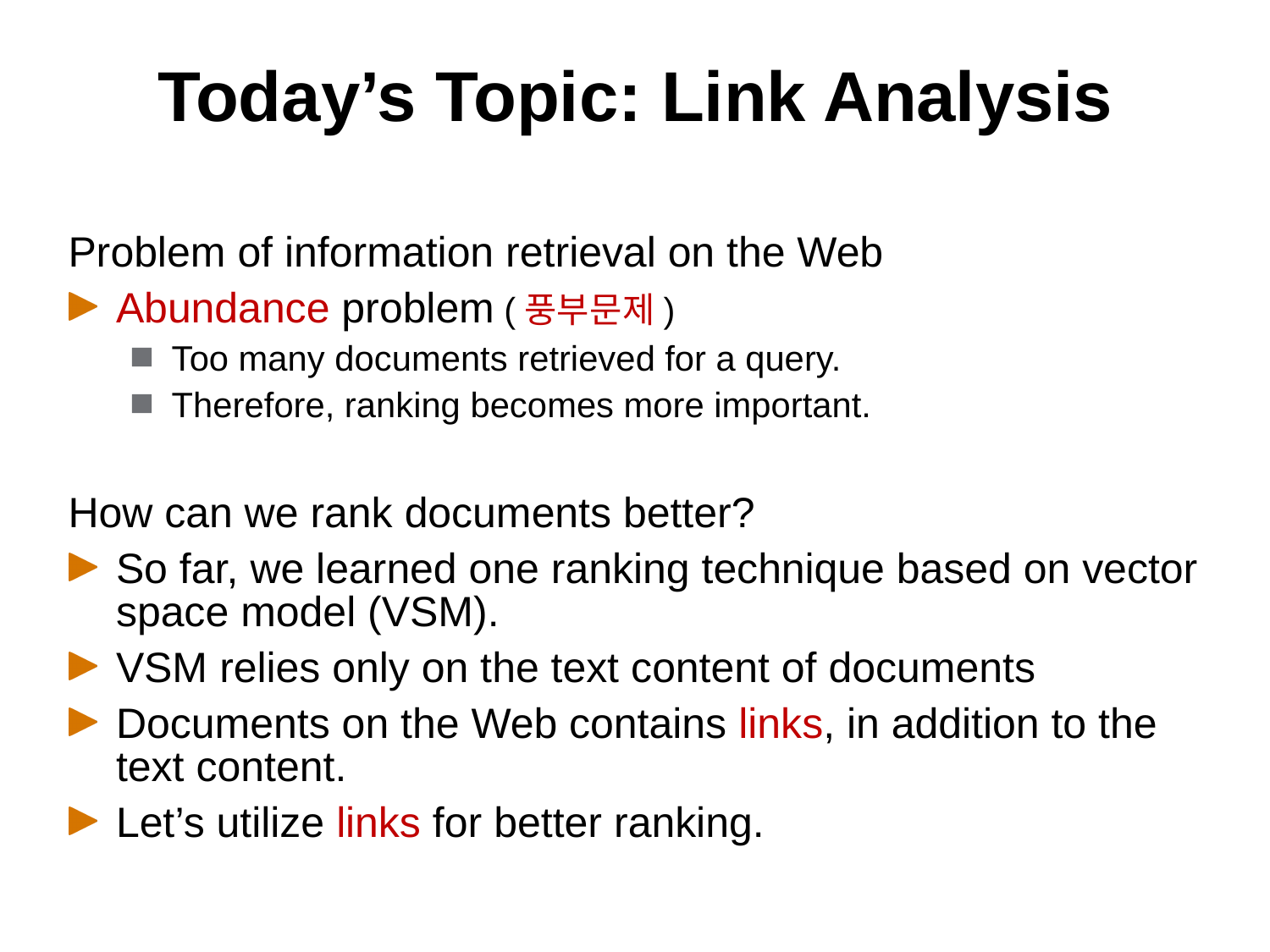

# Today’s Topic: Link Analysis
Problem of information retrieval on the Web
Abundance problem (풍부문제)
Too many documents retrieved for a query.
Therefore, ranking becomes more important.

How can we rank documents better?
So far, we learned one ranking technique based on vector space model (VSM).
VSM relies only on the text content of documents
Documents on the Web contains links, in addition to the text content.
Let’s utilize links for better ranking.